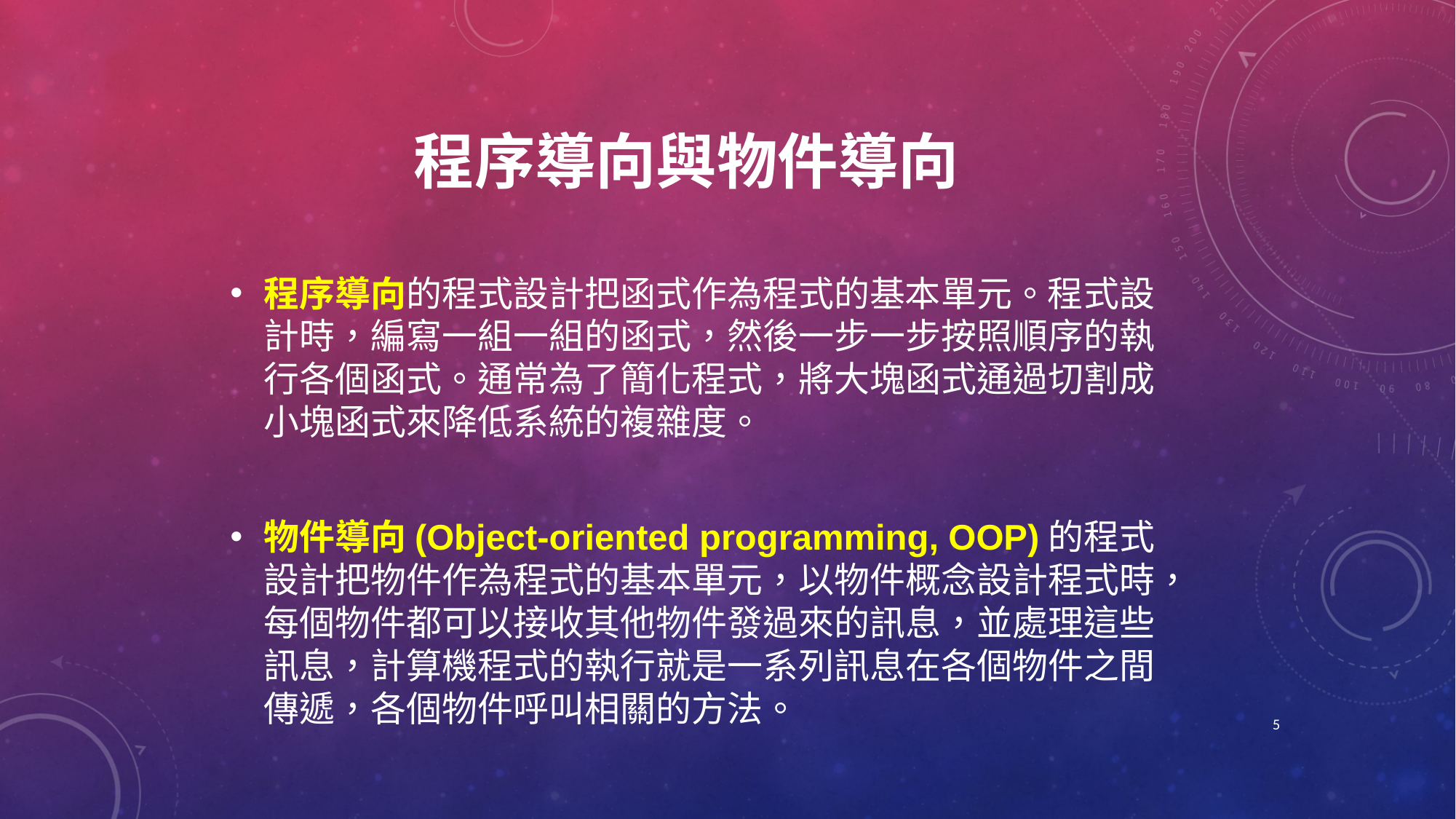

# 程序導向與物件導向
程序導向的程式設計把函式作為程式的基本單元。程式設計時，編寫一組一組的函式，然後一步一步按照順序的執行各個函式。通常為了簡化程式，將大塊函式通過切割成小塊函式來降低系統的複雜度。

物件導向(Object-oriented programming, OOP)的程式設計把物件作為程式的基本單元，以物件概念設計程式時，每個物件都可以接收其他物件發過來的訊息，並處理這些訊息，計算機程式的執行就是一系列訊息在各個物件之間傳遞，各個物件呼叫相關的方法。
5